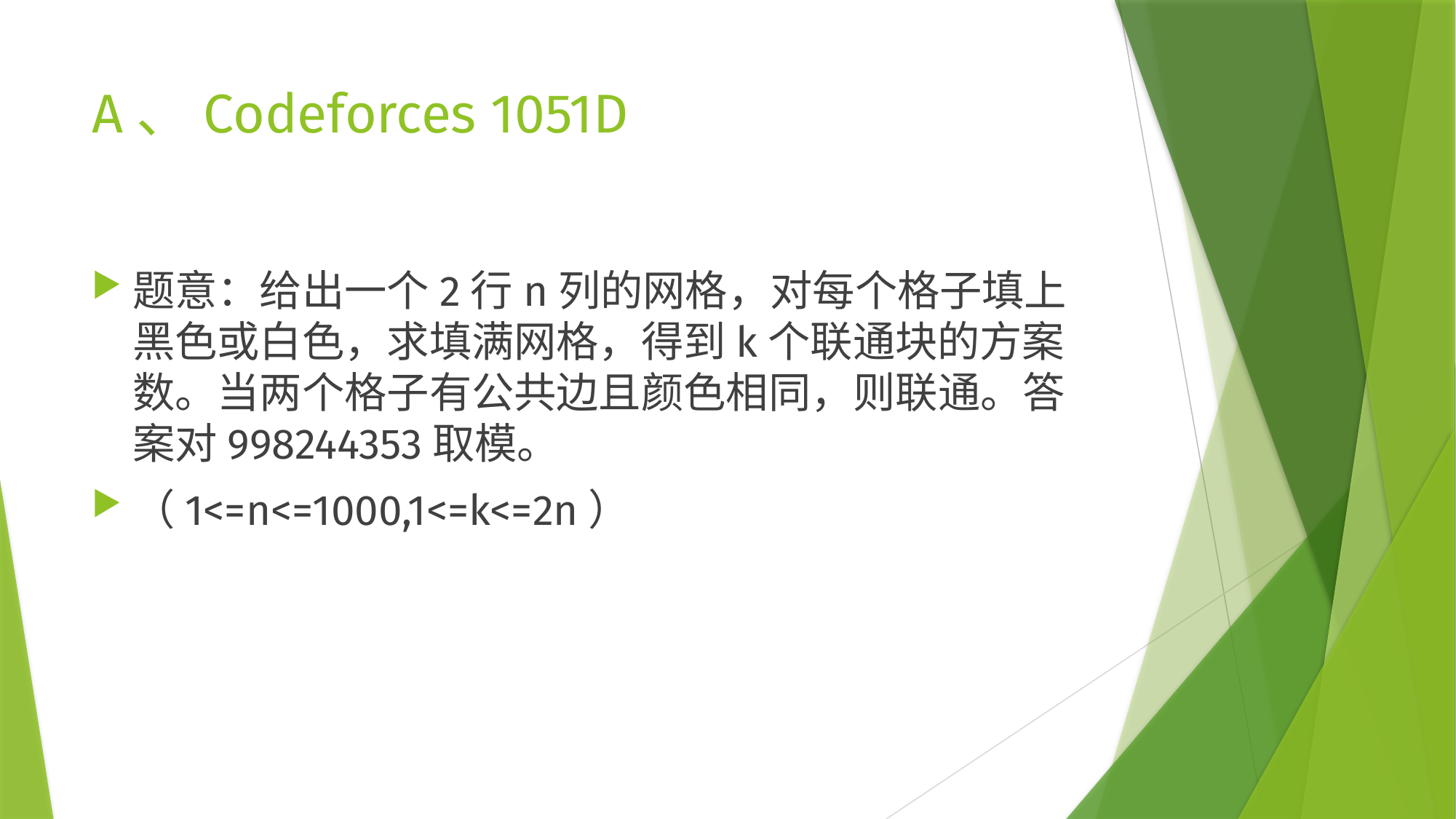

# A、Codeforces 1051D
题意：给出一个2行n列的网格，对每个格子填上黑色或白色，求填满网格，得到k个联通块的方案数。当两个格子有公共边且颜色相同，则联通。答案对998244353取模。
（1<=n<=1000,1<=k<=2n）